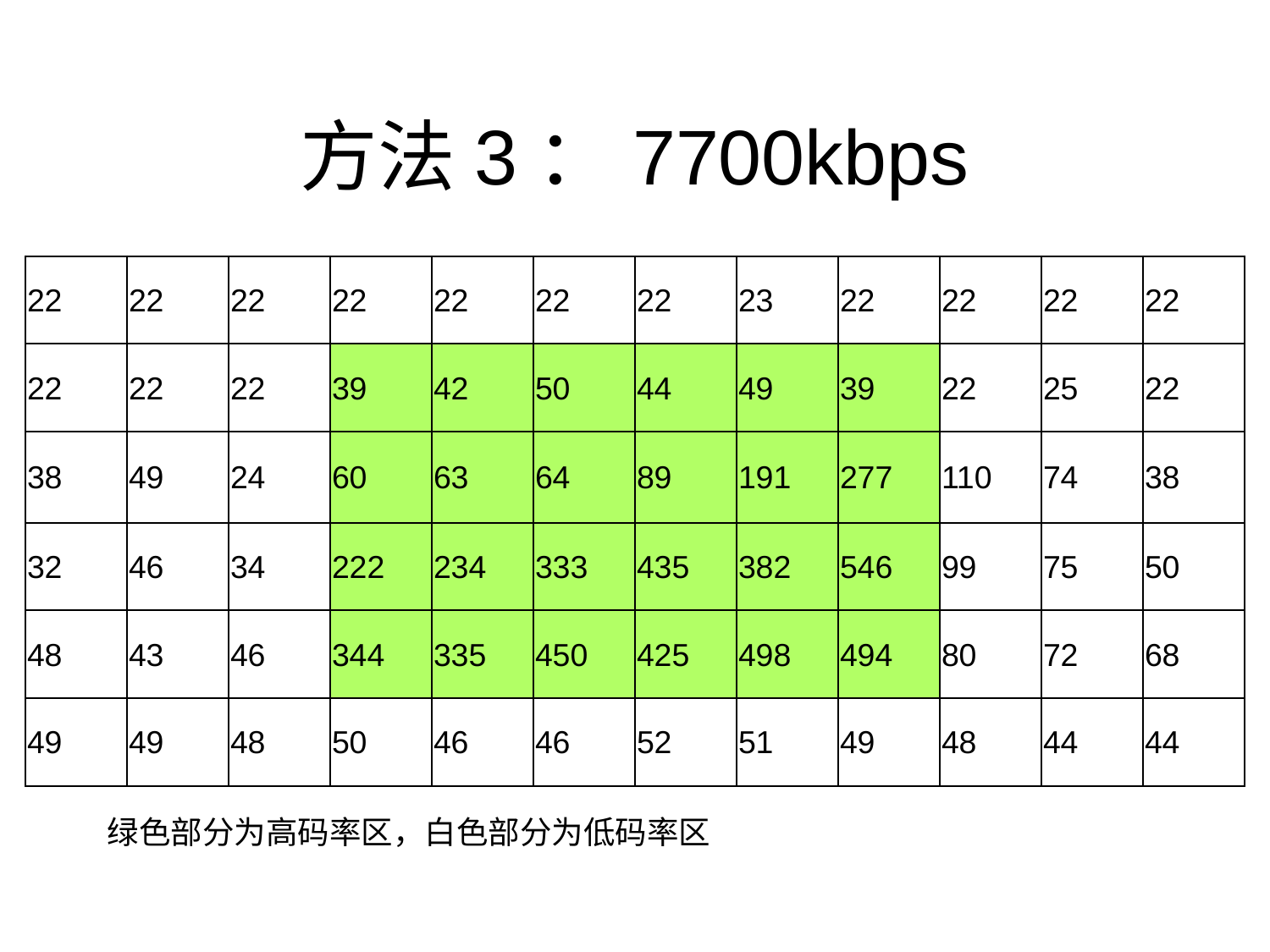

# 方法3：7700kbps
| 22 | 22 | 22 | 22 | 22 | 22 | 22 | 23 | 22 | 22 | 22 | 22 |
| --- | --- | --- | --- | --- | --- | --- | --- | --- | --- | --- | --- |
| 22 | 22 | 22 | 39 | 42 | 50 | 44 | 49 | 39 | 22 | 25 | 22 |
| 38 | 49 | 24 | 60 | 63 | 64 | 89 | 191 | 277 | 110 | 74 | 38 |
| 32 | 46 | 34 | 222 | 234 | 333 | 435 | 382 | 546 | 99 | 75 | 50 |
| 48 | 43 | 46 | 344 | 335 | 450 | 425 | 498 | 494 | 80 | 72 | 68 |
| 49 | 49 | 48 | 50 | 46 | 46 | 52 | 51 | 49 | 48 | 44 | 44 |
绿色部分为高码率区，白色部分为低码率区